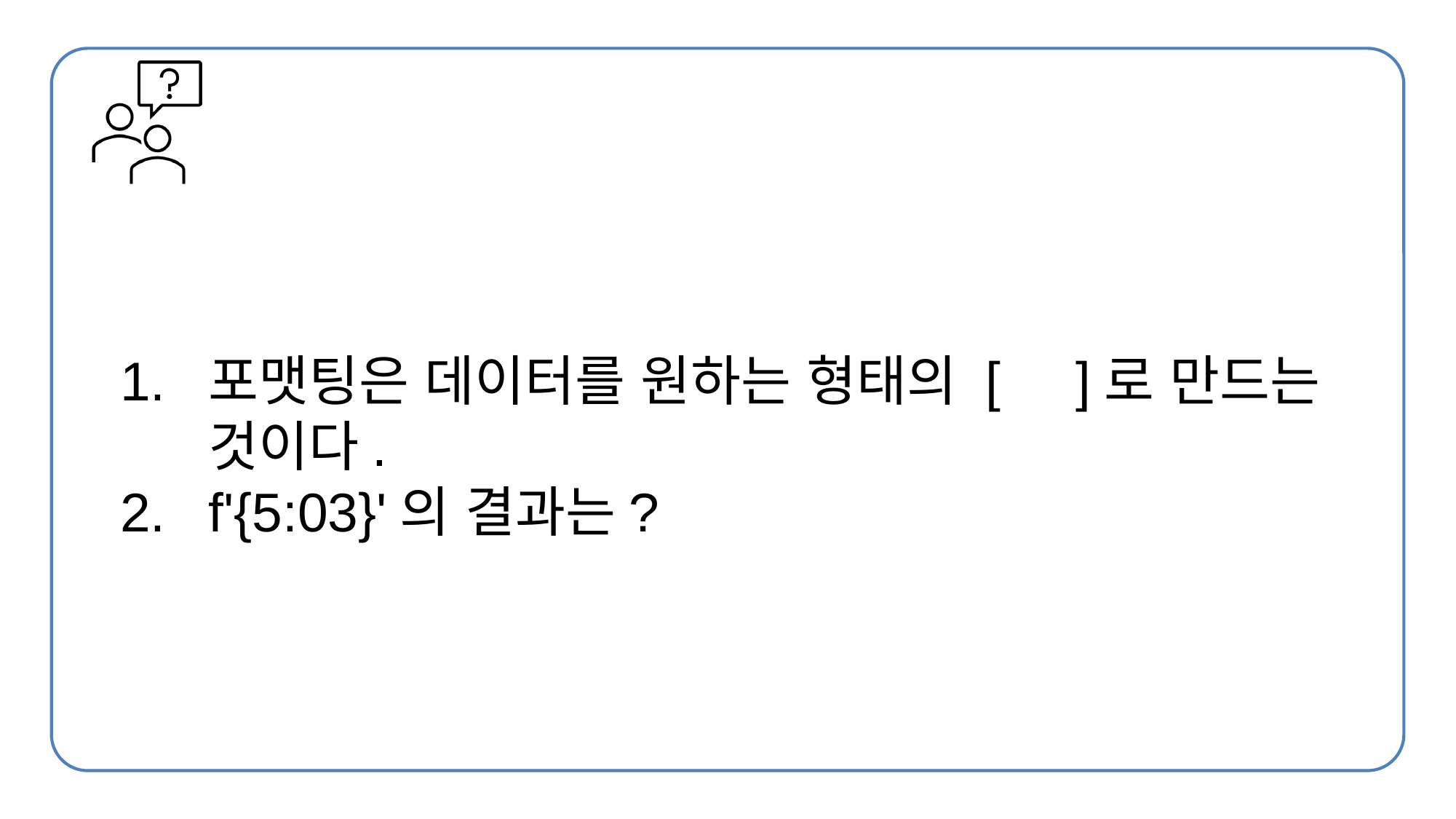

포맷팅은 데이터를 원하는 형태의 [     ]로 만드는 것이다.
f'{5:03}'의 결과는?